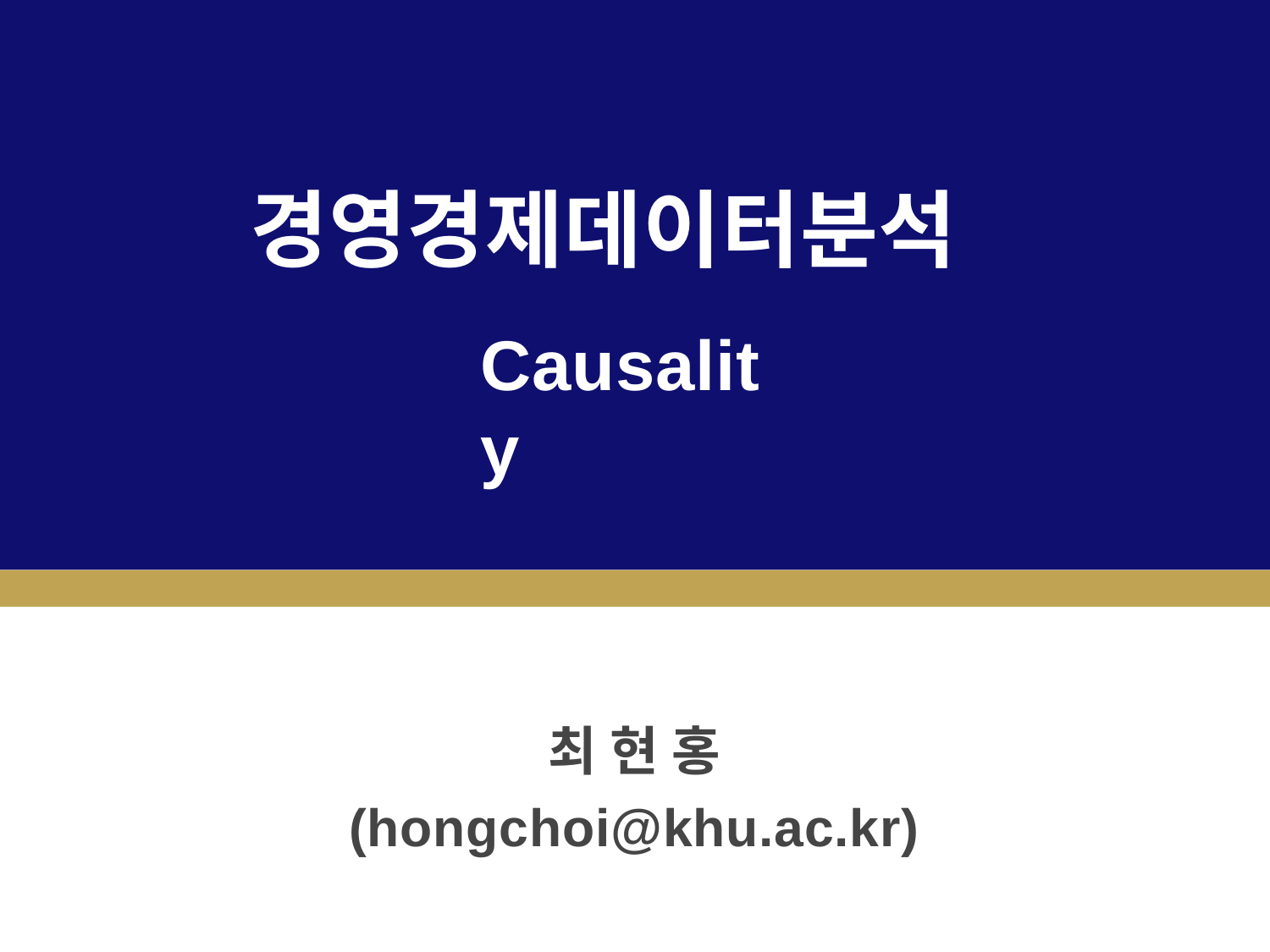

# 경영경제데이터분석
Causality
최 현 홍
(hongchoi@khu.ac.kr)